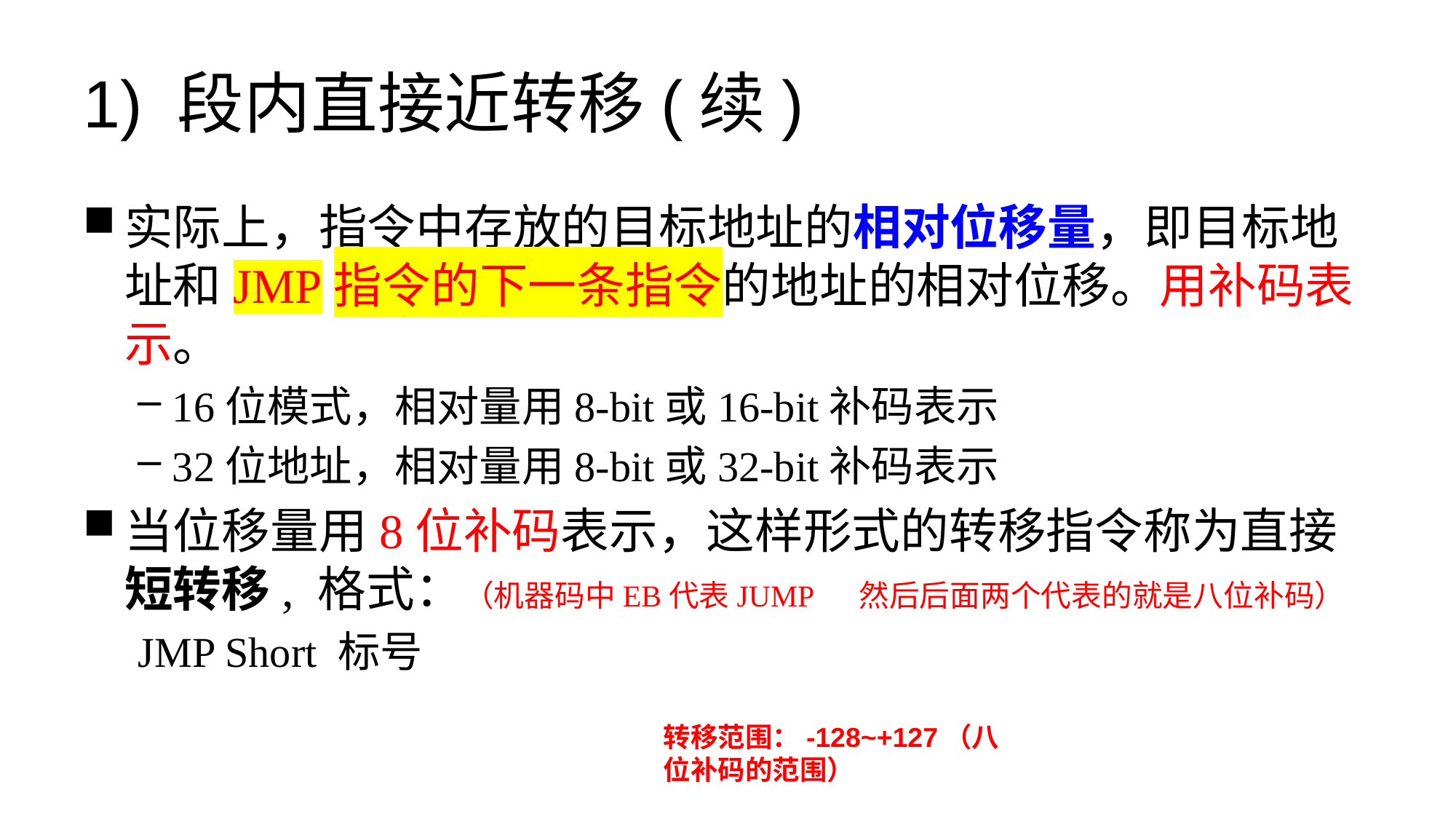

# 1) 段内直接近转移(续)
实际上，指令中存放的目标地址的相对位移量，即目标地址和JMP指令的下一条指令的地址的相对位移。用补码表示。
16位模式，相对量用8-bit或16-bit补码表示
32位地址，相对量用8-bit或32-bit补码表示
当位移量用8位补码表示，这样形式的转移指令称为直接短转移, 格式：（机器码中EB代表JUMP     然后后面两个代表的就是八位补码）
JMP Short 标号
转移范围：-128~+127（八位补码的范围）